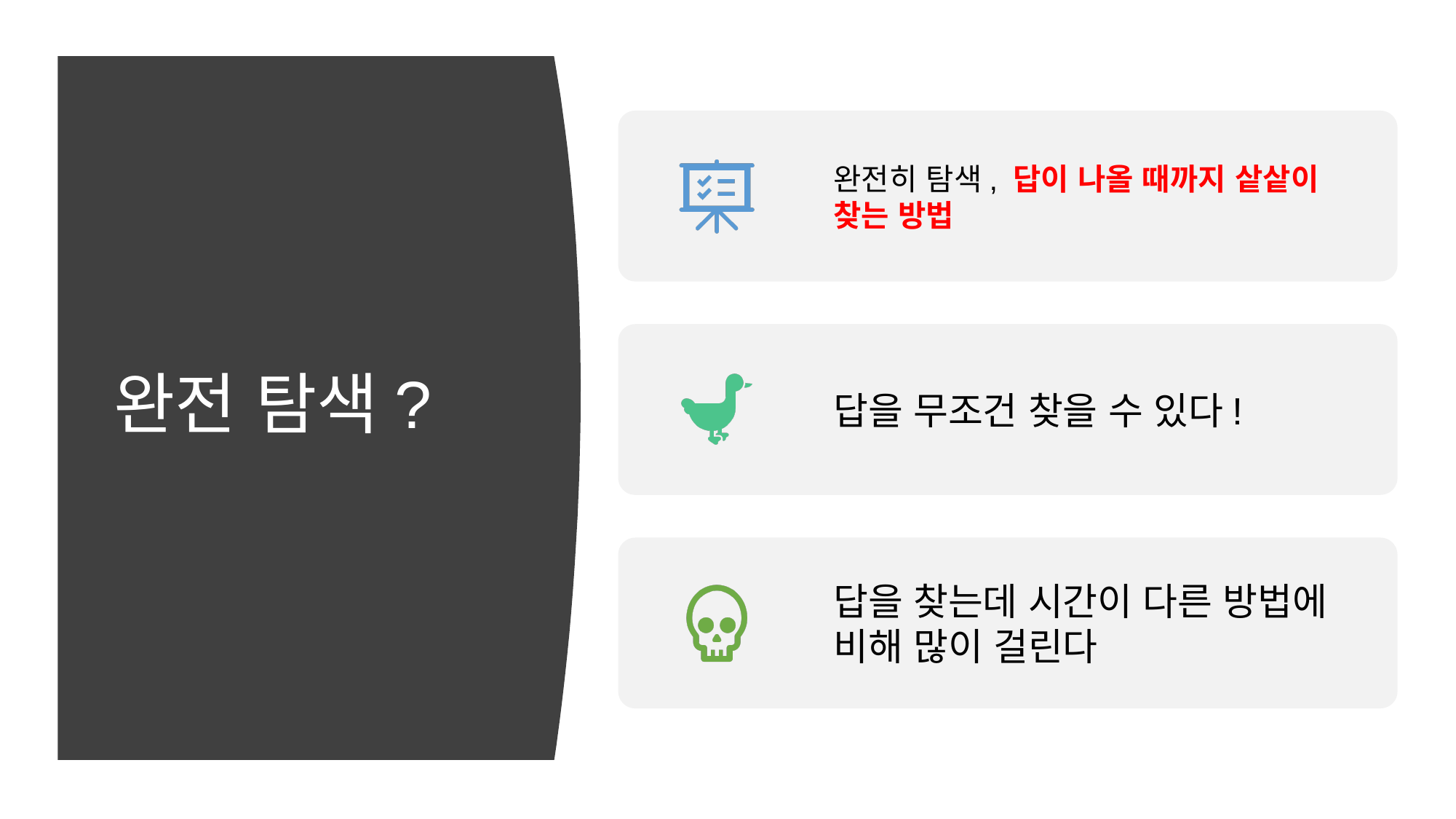

완전히 탐색, 답이 나올 때까지 샅샅이 찾는 방법
답을 무조건 찾을 수 있다!
답을 찾는데 시간이 다른 방법에 비해 많이 걸린다
# 완전 탐색?